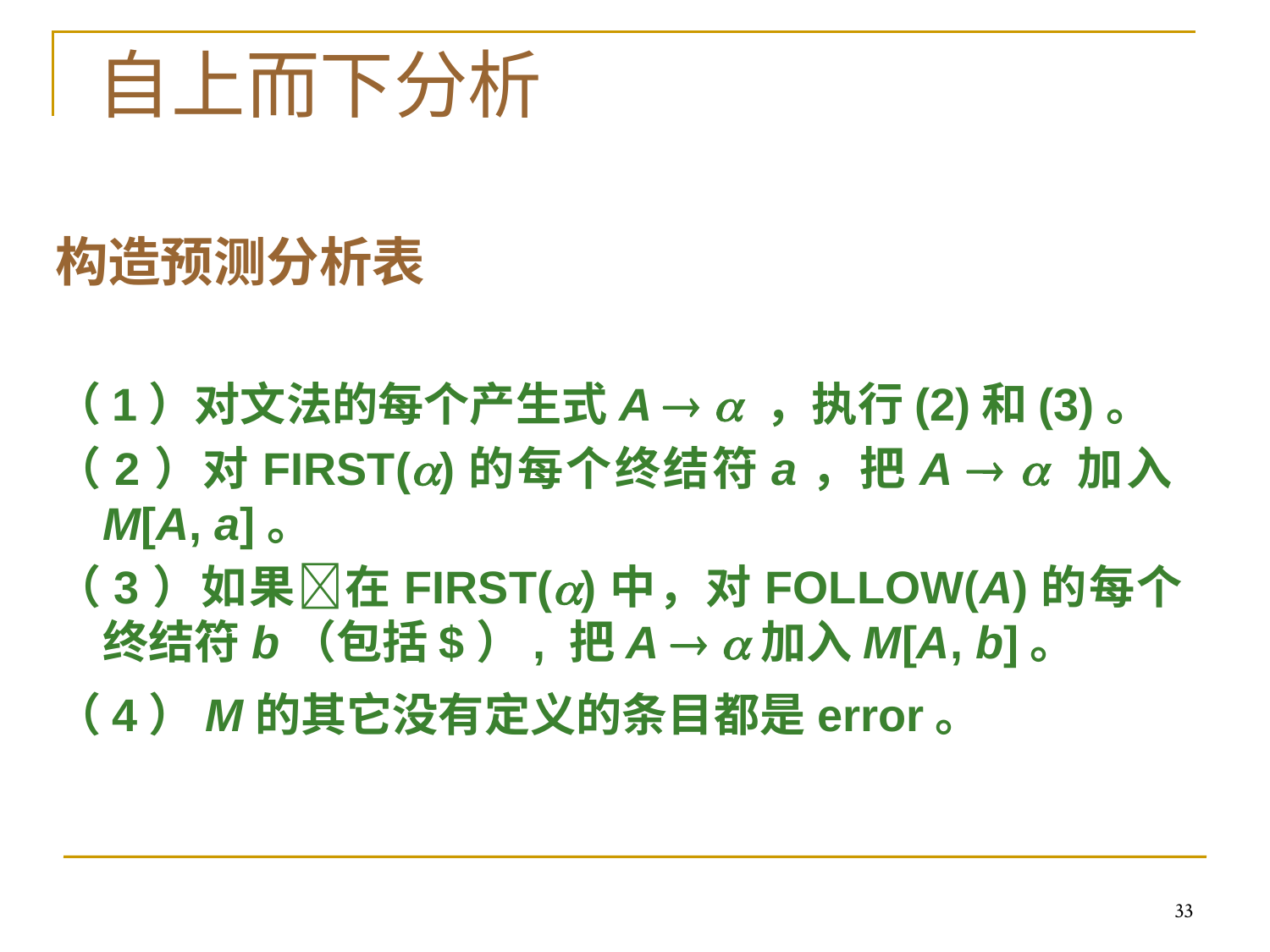

# 自上而下分析
构造预测分析表

（1）对文法的每个产生式A → α ，执行(2)和(3)。
（2）对FIRST(α)的每个终结符a，把A → α 加入M[A, a]。
（3）如果ε在FIRST(α)中，对FOLLOW(A)的每个终结符b（包括$）, 把A → α加入M[A, b]。
（4）M的其它没有定义的条目都是error。
33